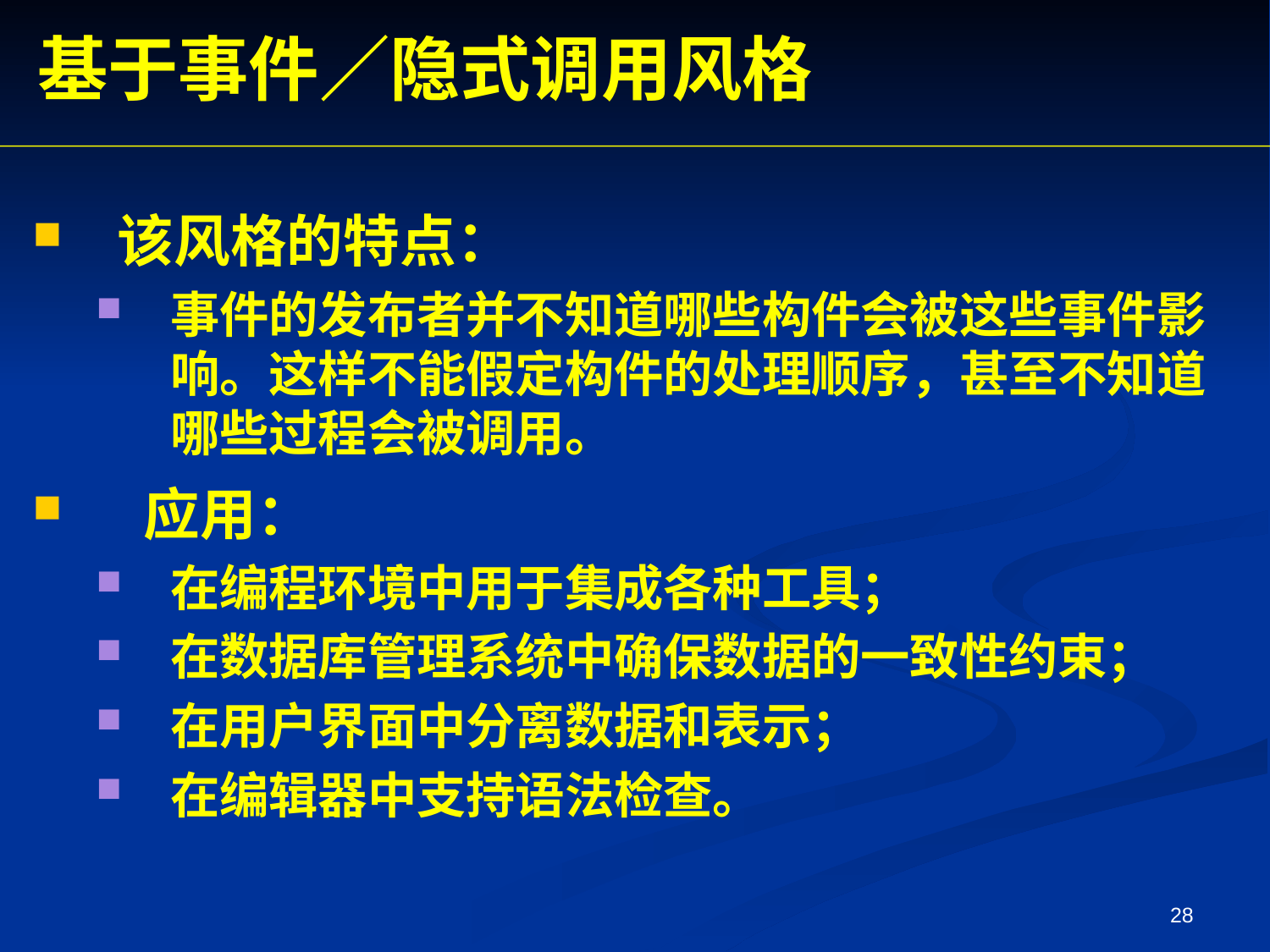

基于事件／隐式调用风格

该风格的特点：
事件的发布者并不知道哪些构件会被这些事件影响。这样不能假定构件的处理顺序，甚至不知道哪些过程会被调用。
 应用：
在编程环境中用于集成各种工具；
在数据库管理系统中确保数据的一致性约束；
在用户界面中分离数据和表示；
在编辑器中支持语法检查。
28